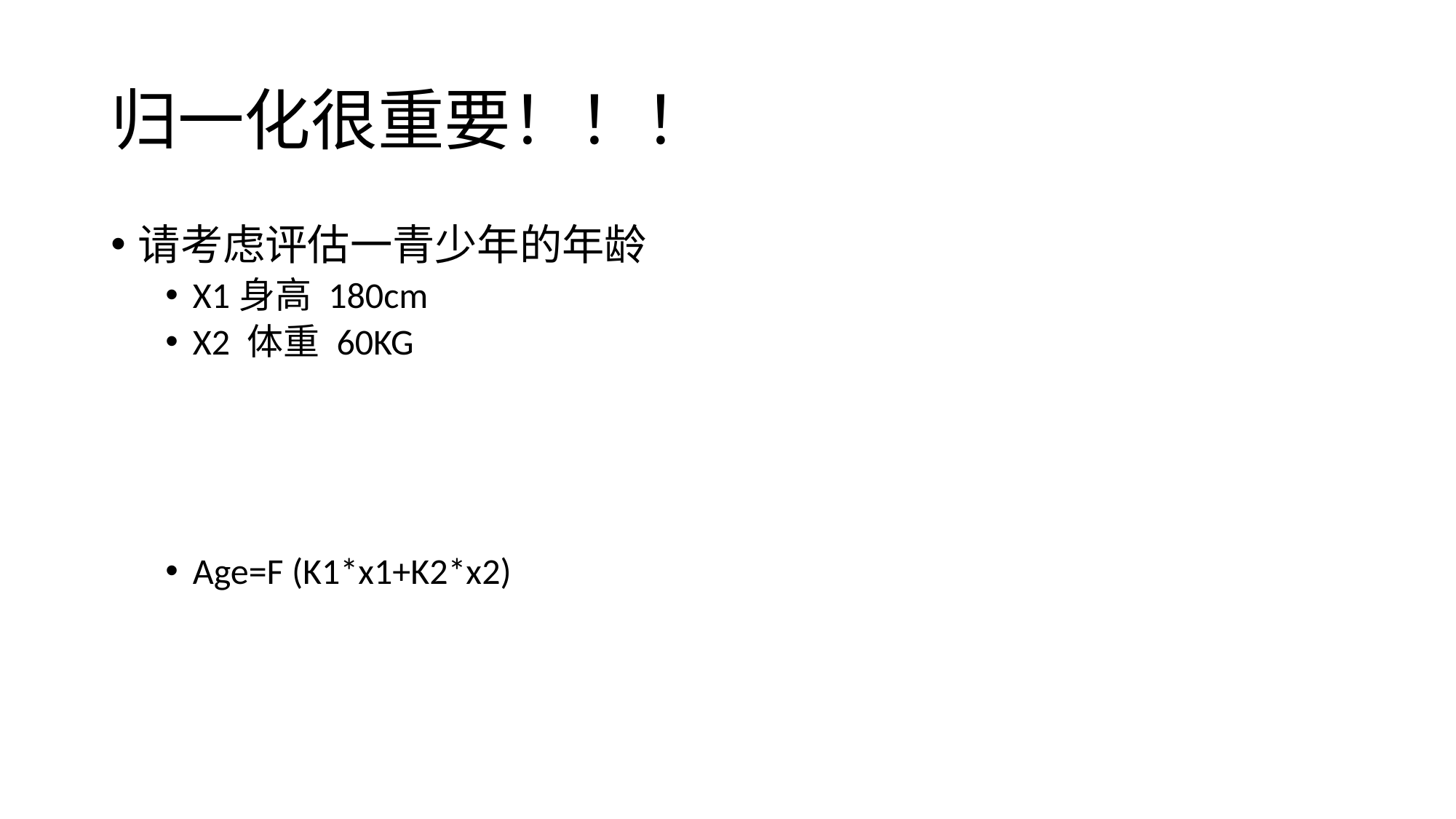

# 归一化很重要！！！
请考虑评估一青少年的年龄
X1身高 180cm
X2 体重 60KG

Age=F (K1*x1+K2*x2)